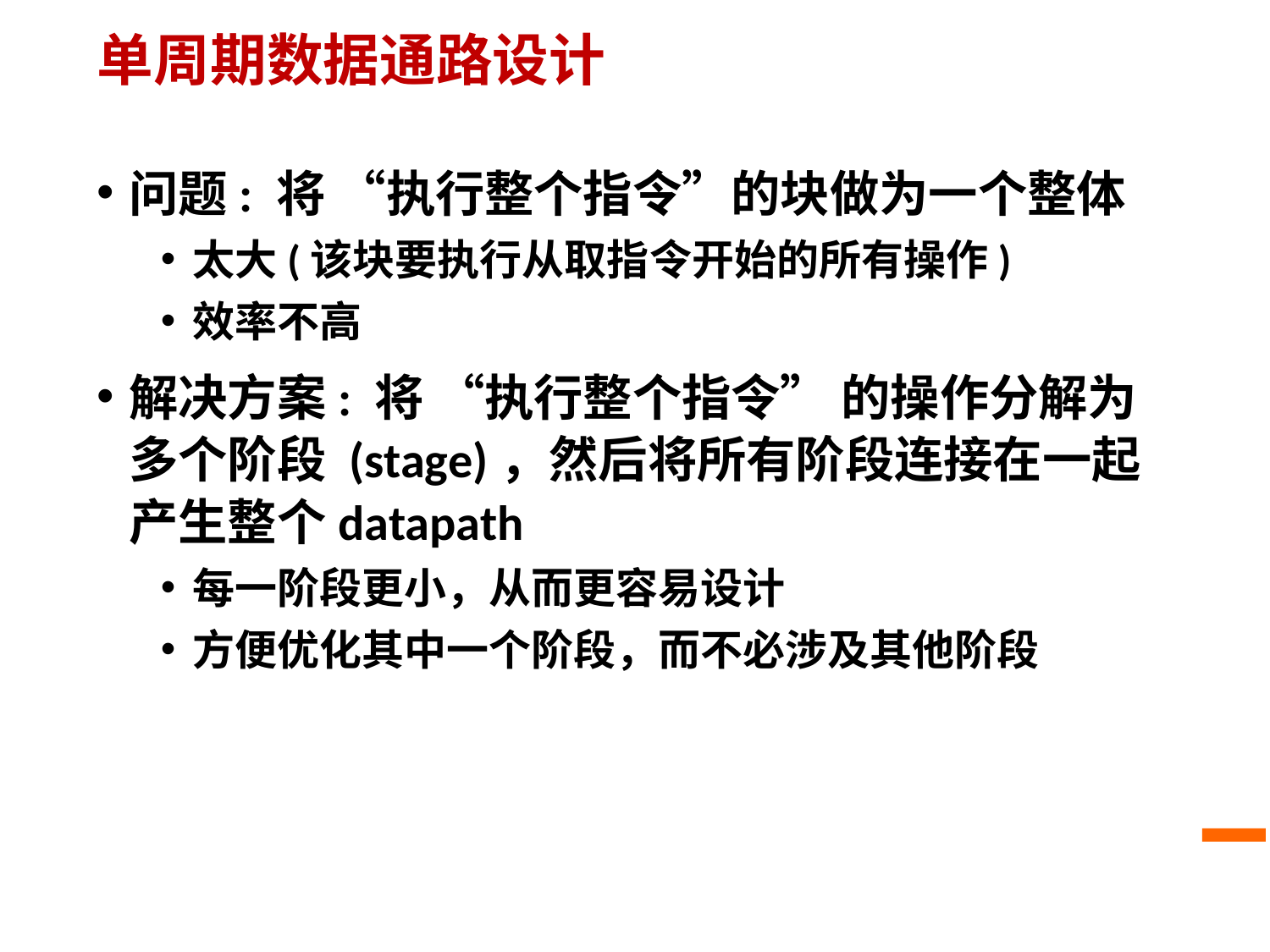

# 单周期数据通路设计
问题: 将 “执行整个指令”的块做为一个整体
太大(该块要执行从取指令开始的所有操作)
效率不高
解决方案: 将 “执行整个指令” 的操作分解为多个阶段 (stage)，然后将所有阶段连接在一起产生整个datapath
每一阶段更小，从而更容易设计
方便优化其中一个阶段，而不必涉及其他阶段